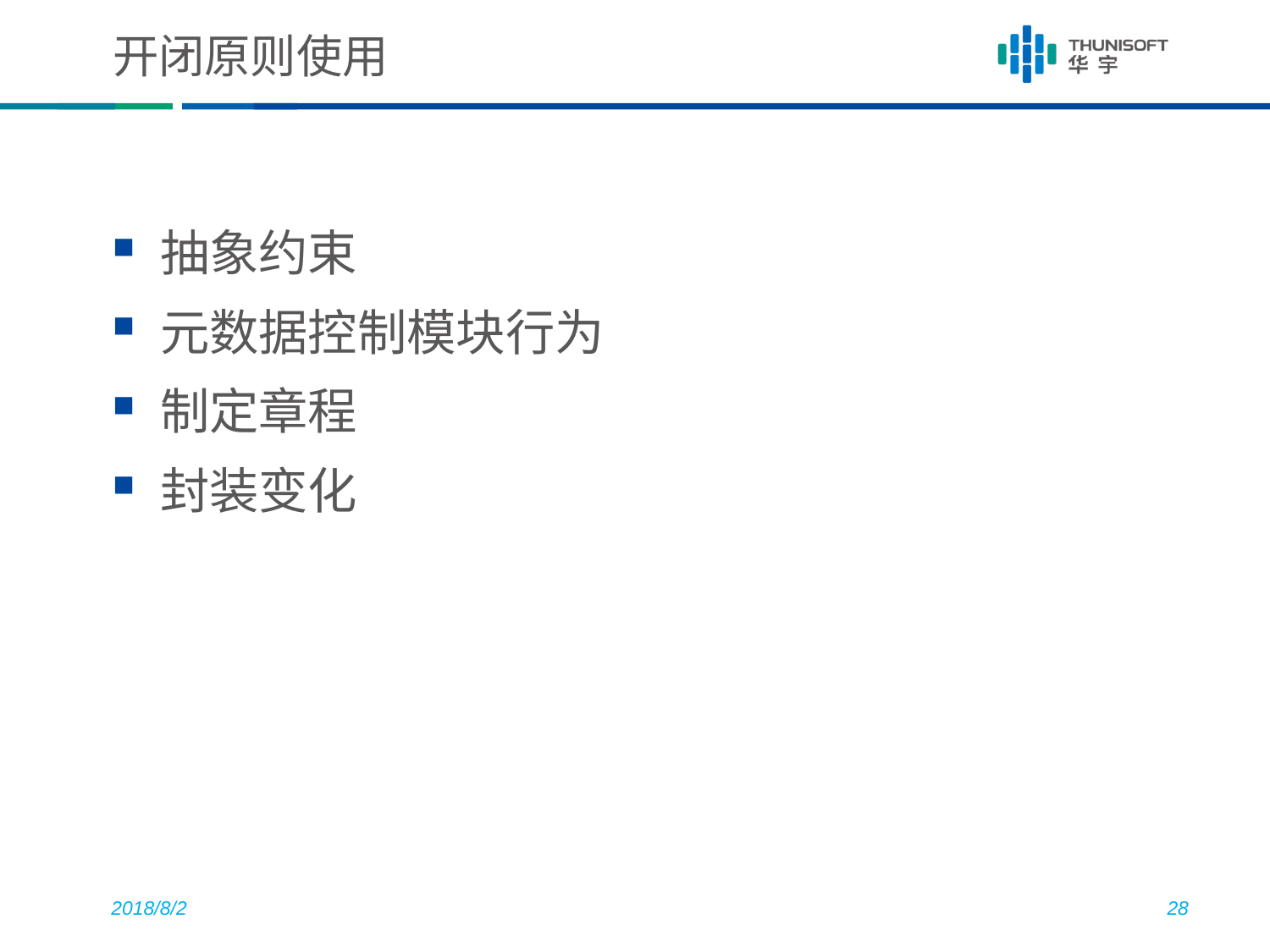

# 开闭原则使用

抽象约束
元数据控制模块行为
制定章程
封装变化
2018/8/2
28